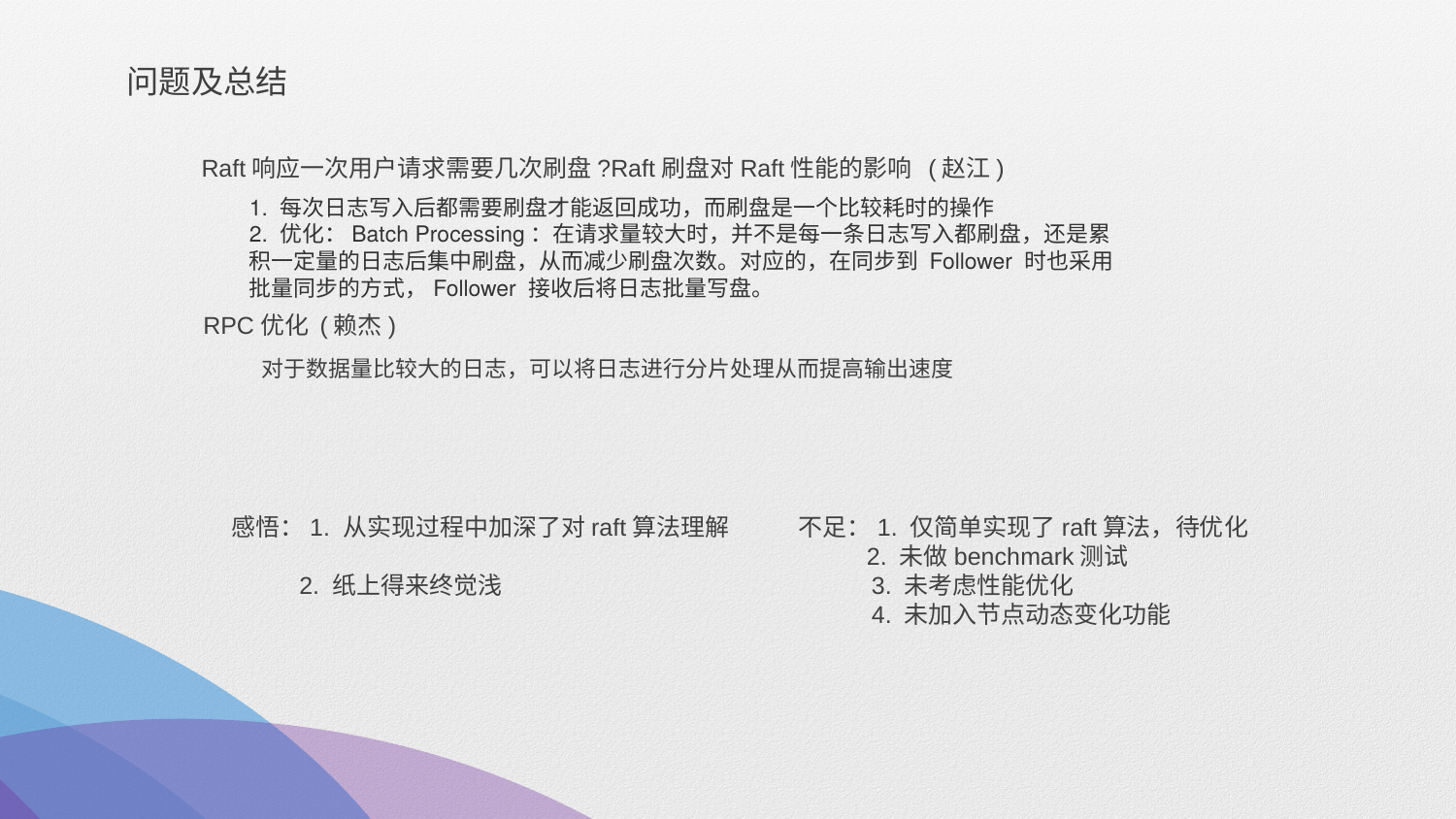

问题及总结
Raft响应一次用户请求需要几次刷盘?Raft刷盘对Raft性能的影响  (赵江)
1. 每次日志写入后都需要刷盘才能返回成功，而刷盘是一个比较耗时的操作
2. 优化：Batch Processing：在请求量较大时，并不是每一条日志写入都刷盘，还是累积一定量的日志后集中刷盘，从而减少刷盘次数。对应的，在同步到 Follower 时也采用批量同步的方式，Follower 接收后将日志批量写盘。
RPC优化 (赖杰)
对于数据量比较大的日志，可以将日志进行分片处理从而提高输出速度
感悟：1. 从实现过程中加深了对raft算法理解
          2. 纸上得来终觉浅
不足：1. 仅简单实现了raft算法，待优化
          2. 未做benchmark测试
3. 未考虑性能优化
4. 未加入节点动态变化功能

部门：XXX   汇报人：xxx